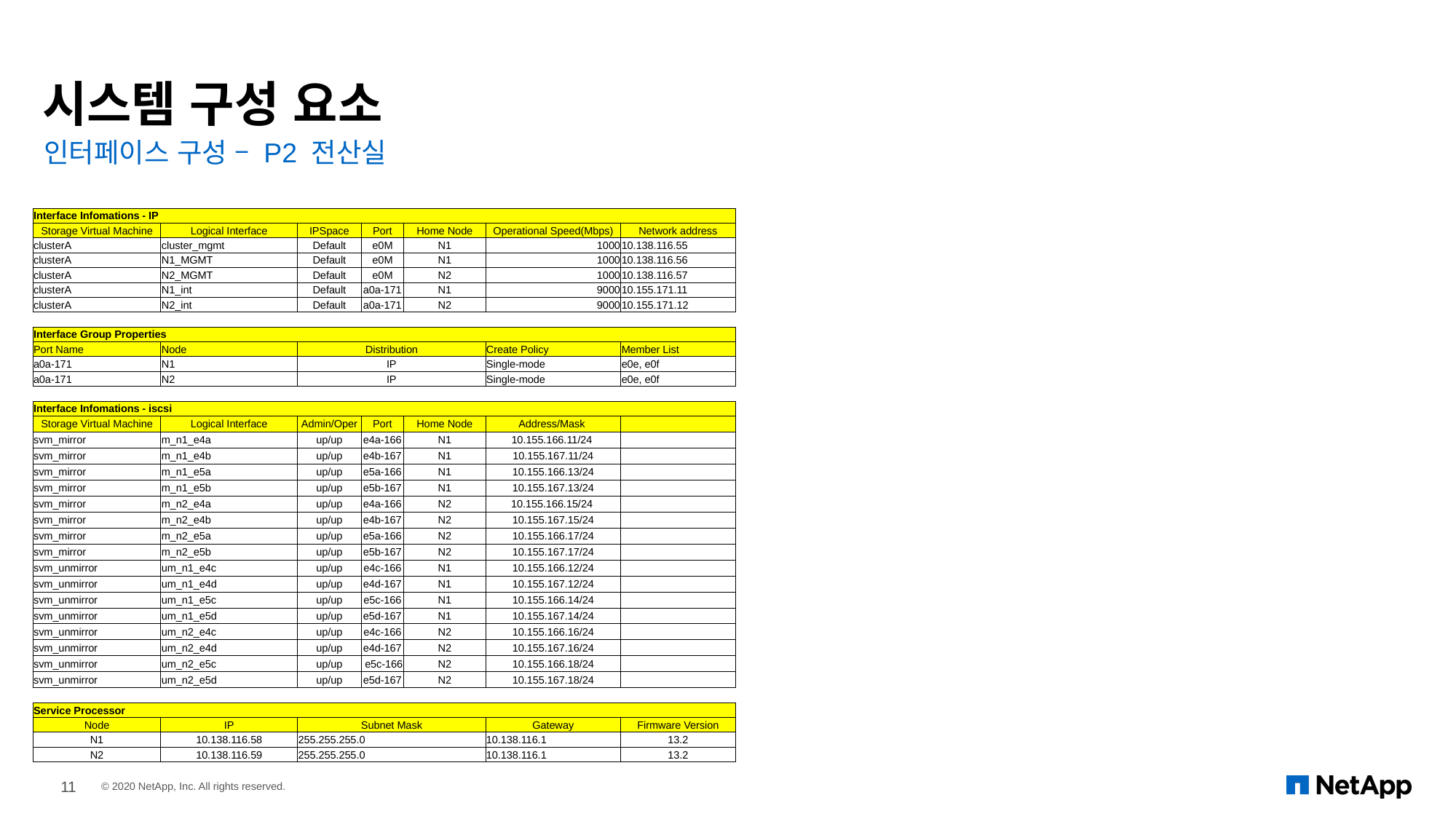

# 시스템 구성 요소
인터페이스 구성 – P2 전산실
| Interface Infomations - IP |  |  |  |  |  |  |
| --- | --- | --- | --- | --- | --- | --- |
| Storage Virtual Machine | Logical Interface | IPSpace | Port | Home Node | Operational Speed(Mbps) | Network address |
| clusterA | cluster\_mgmt | Default | e0M | N1 | 1000 | 10.138.116.55 |
| clusterA | N1\_MGMT | Default | e0M | N1 | 1000 | 10.138.116.56 |
| clusterA | N2\_MGMT | Default | e0M | N2 | 1000 | 10.138.116.57 |
| clusterA | N1\_int | Default | a0a-171 | N1 | 9000 | 10.155.171.11 |
| clusterA | N2\_int | Default | a0a-171 | N2 | 9000 | 10.155.171.12 |
|  |  |  |  |  |  |  |
| Interface Group Properties |  |  |  |  |  |  |
| Port Name | Node | Distribution |  |  | Create Policy | Member List |
| a0a-171 | N1 | IP |  |  | Single-mode | e0e, e0f |
| a0a-171 | N2 | IP |  |  | Single-mode | e0e, e0f |
|  |  |  |  |  |  |  |
| Interface Infomations - iscsi |  |  |  |  |  |  |
| Storage Virtual Machine | Logical Interface | Admin/Oper | Port | Home Node | Address/Mask |  |
| svm\_mirror | m\_n1\_e4a | up/up | e4a-166 | N1 | 10.155.166.11/24 |  |
| svm\_mirror | m\_n1\_e4b | up/up | e4b-167 | N1 | 10.155.167.11/24 |  |
| svm\_mirror | m\_n1\_e5a | up/up | e5a-166 | N1 | 10.155.166.13/24 |  |
| svm\_mirror | m\_n1\_e5b | up/up | e5b-167 | N1 | 10.155.167.13/24 |  |
| svm\_mirror | m\_n2\_e4a | up/up | e4a-166 | N2 | 10.155.166.15/24 |  |
| svm\_mirror | m\_n2\_e4b | up/up | e4b-167 | N2 | 10.155.167.15/24 |  |
| svm\_mirror | m\_n2\_e5a | up/up | e5a-166 | N2 | 10.155.166.17/24 |  |
| svm\_mirror | m\_n2\_e5b | up/up | e5b-167 | N2 | 10.155.167.17/24 |  |
| svm\_unmirror | um\_n1\_e4c | up/up | e4c-166 | N1 | 10.155.166.12/24 |  |
| svm\_unmirror | um\_n1\_e4d | up/up | e4d-167 | N1 | 10.155.167.12/24 |  |
| svm\_unmirror | um\_n1\_e5c | up/up | e5c-166 | N1 | 10.155.166.14/24 |  |
| svm\_unmirror | um\_n1\_e5d | up/up | e5d-167 | N1 | 10.155.167.14/24 |  |
| svm\_unmirror | um\_n2\_e4c | up/up | e4c-166 | N2 | 10.155.166.16/24 |  |
| svm\_unmirror | um\_n2\_e4d | up/up | e4d-167 | N2 | 10.155.167.16/24 |  |
| svm\_unmirror | um\_n2\_e5c | up/up | e5c-166 | N2 | 10.155.166.18/24 |  |
| svm\_unmirror | um\_n2\_e5d | up/up | e5d-167 | N2 | 10.155.167.18/24 |  |
|  |  |  |  |  |  |  |
| Service Processor |  |  |  |  |  |  |
| Node | IP | Subnet Mask |  |  | Gateway | Firmware Version |
| N1 | 10.138.116.58 | 255.255.255.0 |  |  | 10.138.116.1 | 13.2 |
| N2 | 10.138.116.59 | 255.255.255.0 |  |  | 10.138.116.1 | 13.2 |